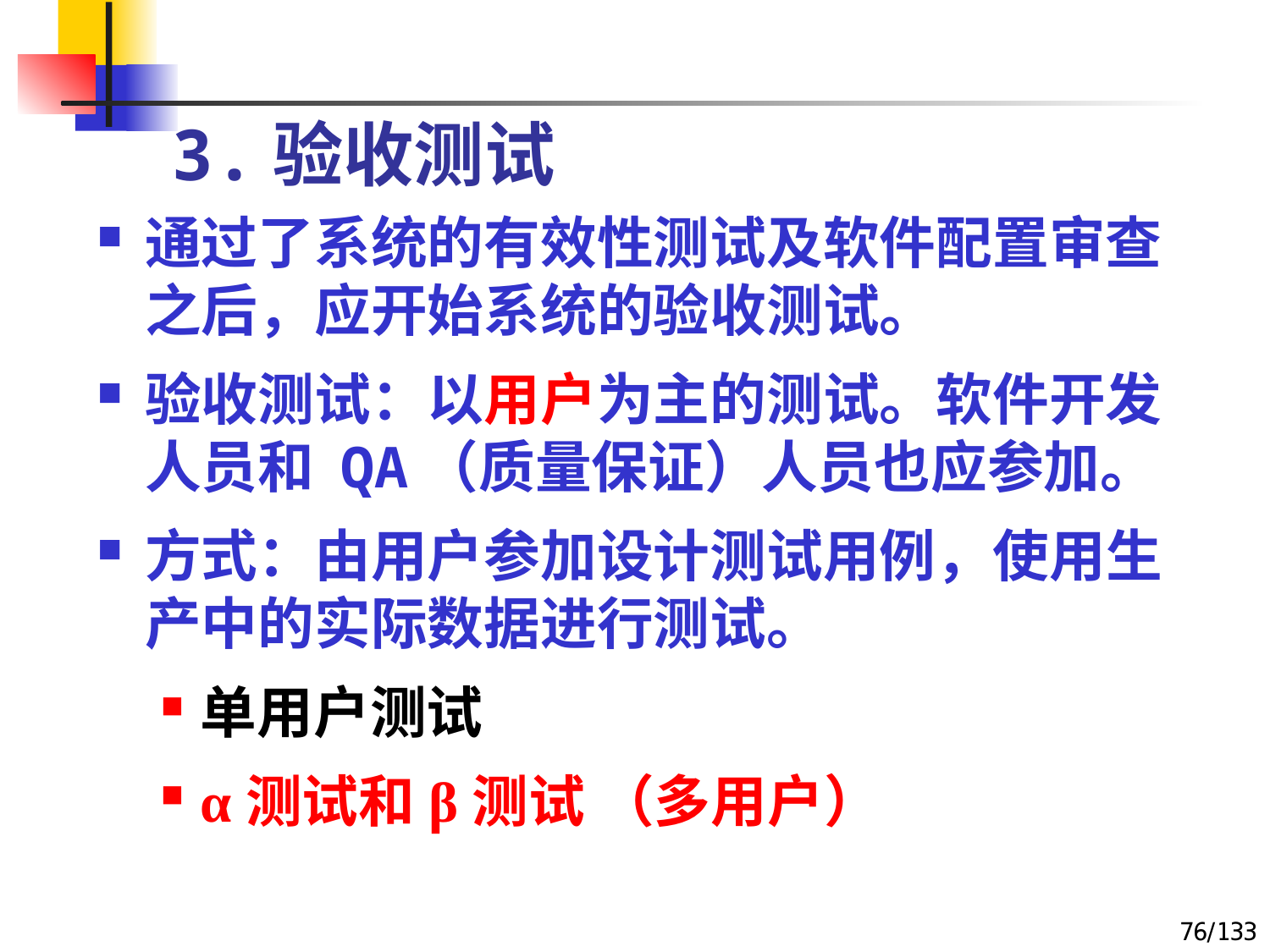

# 3.验收测试
通过了系统的有效性测试及软件配置审查之后，应开始系统的验收测试。
验收测试：以用户为主的测试。软件开发人员和 QA（质量保证）人员也应参加。
方式：由用户参加设计测试用例，使用生产中的实际数据进行测试。
单用户测试
α测试和β测试 （多用户）

76/133